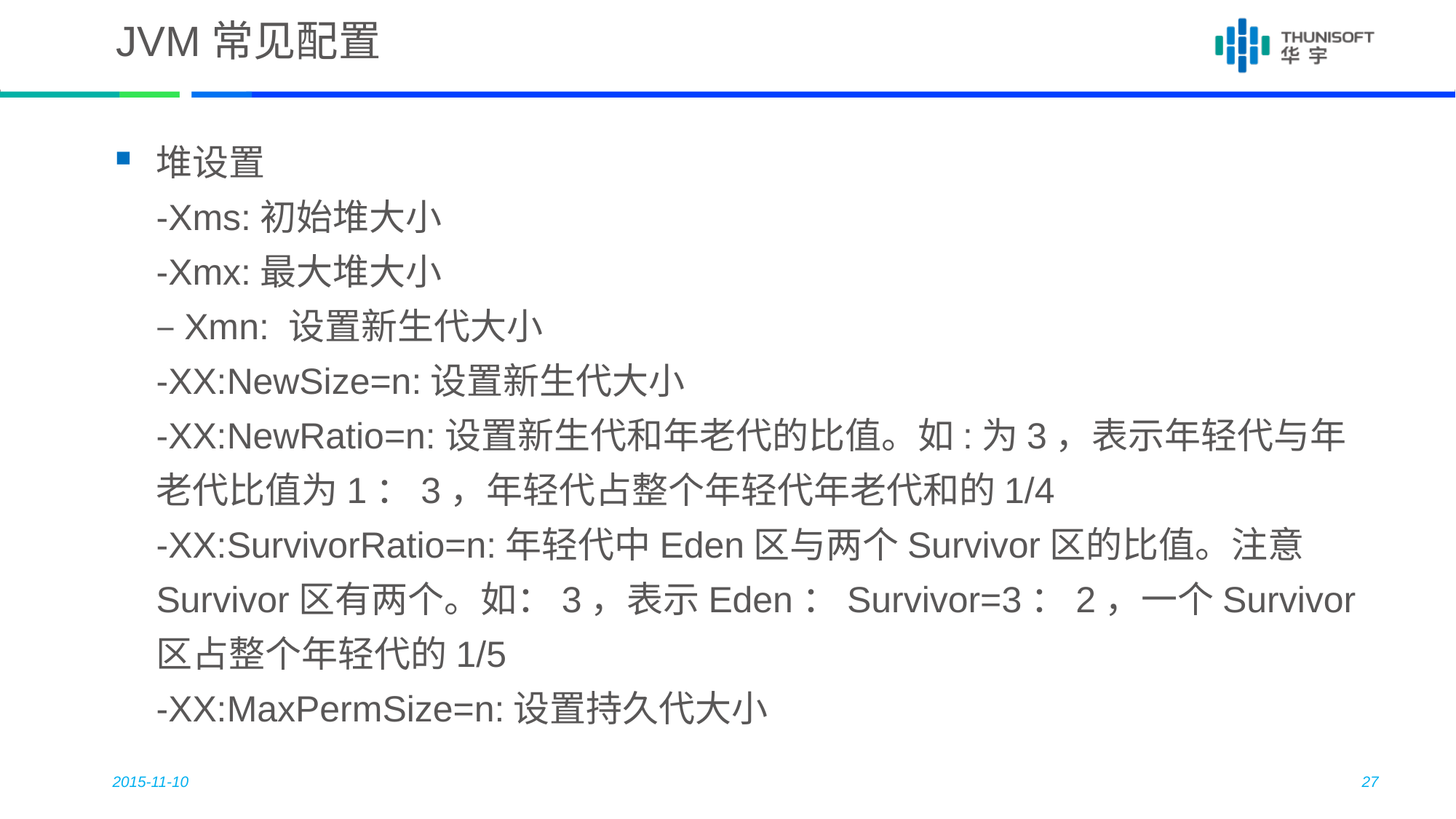

# JVM常见配置
堆设置
-Xms:初始堆大小
-Xmx:最大堆大小
–Xmn: 设置新生代大小
-XX:NewSize=n:设置新生代大小
-XX:NewRatio=n:设置新生代和年老代的比值。如:为3，表示年轻代与年老代比值为1：3，年轻代占整个年轻代年老代和的1/4
-XX:SurvivorRatio=n:年轻代中Eden区与两个Survivor区的比值。注意Survivor区有两个。如：3，表示Eden：Survivor=3：2，一个Survivor区占整个年轻代的1/5
-XX:MaxPermSize=n:设置持久代大小
2015-11-10
27